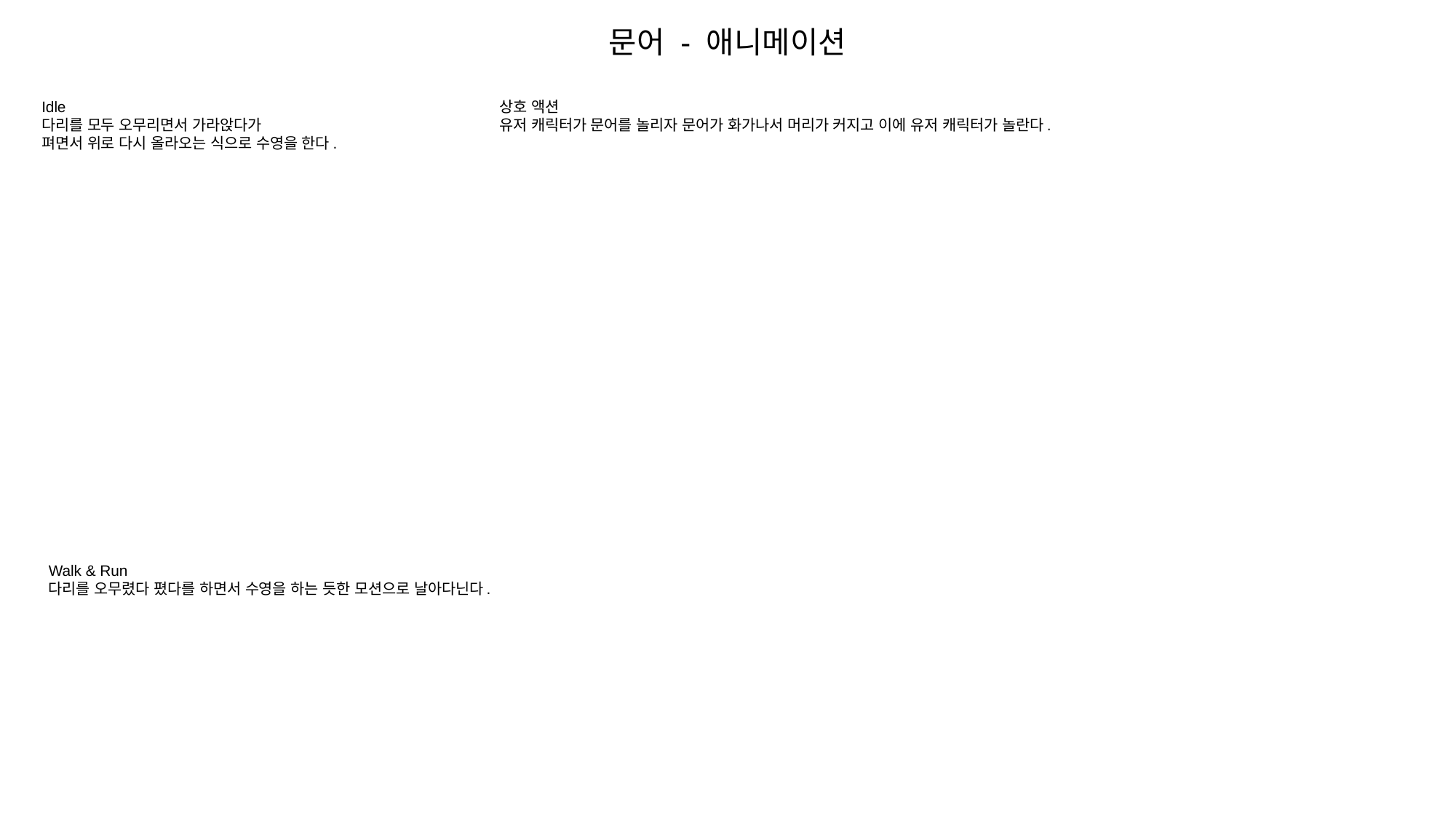

문어 - 애니메이션
Idle
다리를 모두 오무리면서 가라앉다가
펴면서 위로 다시 올라오는 식으로 수영을 한다.
상호 액션
유저 캐릭터가 문어를 놀리자 문어가 화가나서 머리가 커지고 이에 유저 캐릭터가 놀란다.
Walk & Run
다리를 오무렸다 폈다를 하면서 수영을 하는 듯한 모션으로 날아다닌다.